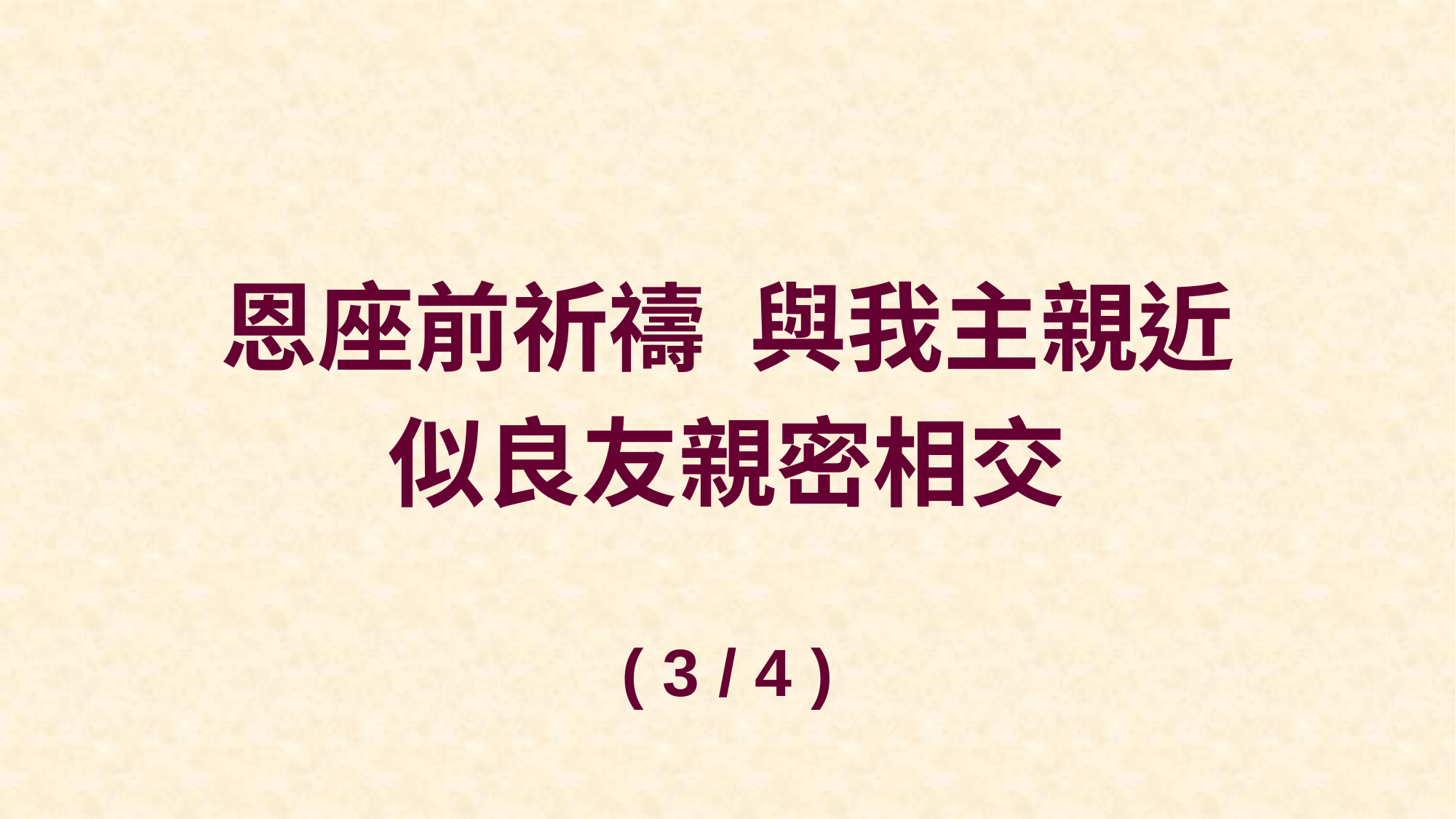

恩座前祈禱  與我主親近
似良友親密相交
( 3 / 4 )